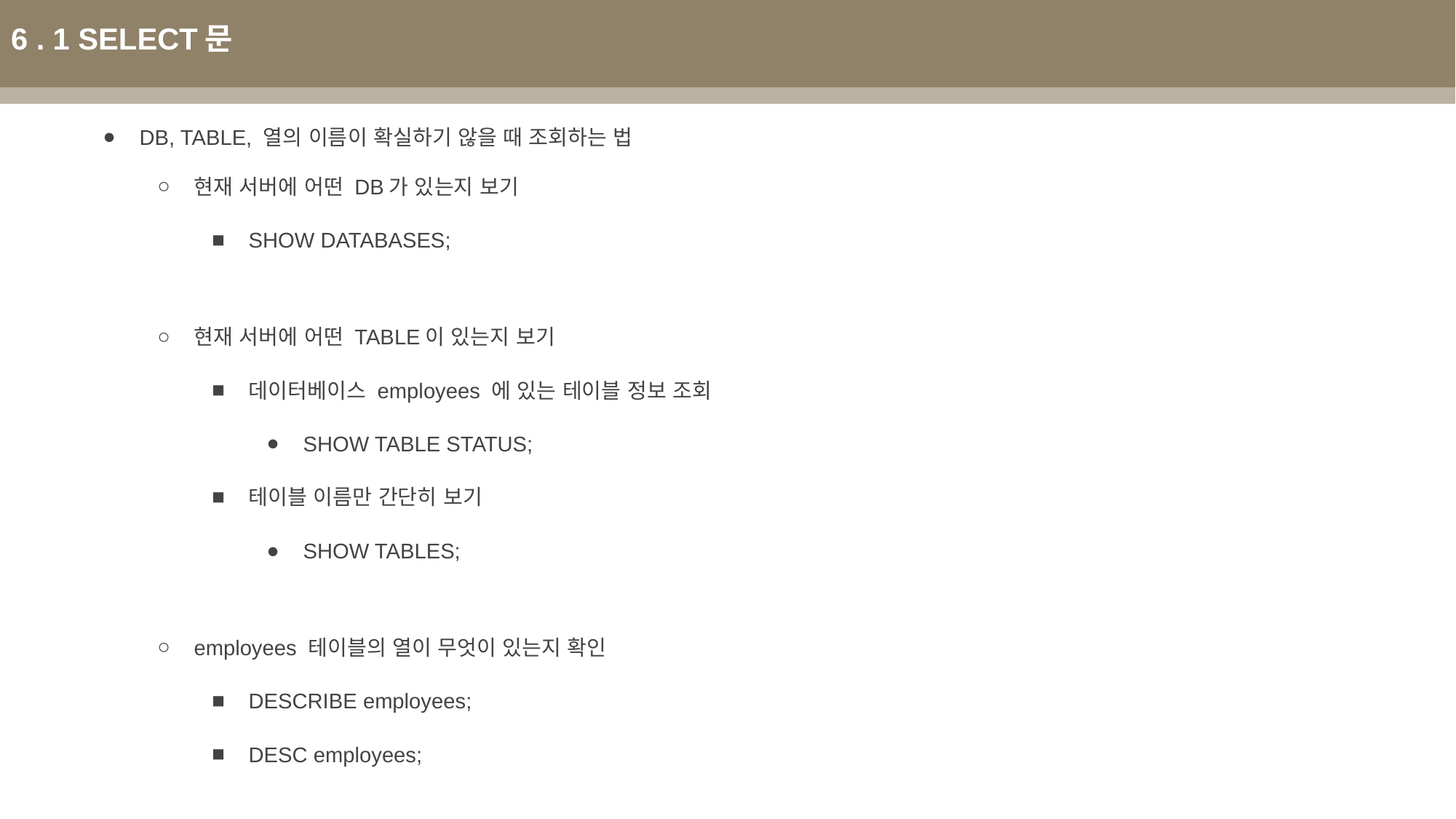

6 . 1 SELECT문
DB, TABLE, 열의 이름이 확실하기 않을 때 조회하는 법
현재 서버에 어떤 DB가 있는지 보기
SHOW DATABASES;

현재 서버에 어떤 TABLE이 있는지 보기
데이터베이스 employees 에 있는 테이블 정보 조회
SHOW TABLE STATUS;
테이블 이름만 간단히 보기
SHOW TABLES;

employees 테이블의 열이 무엇이 있는지 확인
DESCRIBE employees;
DESC employees;